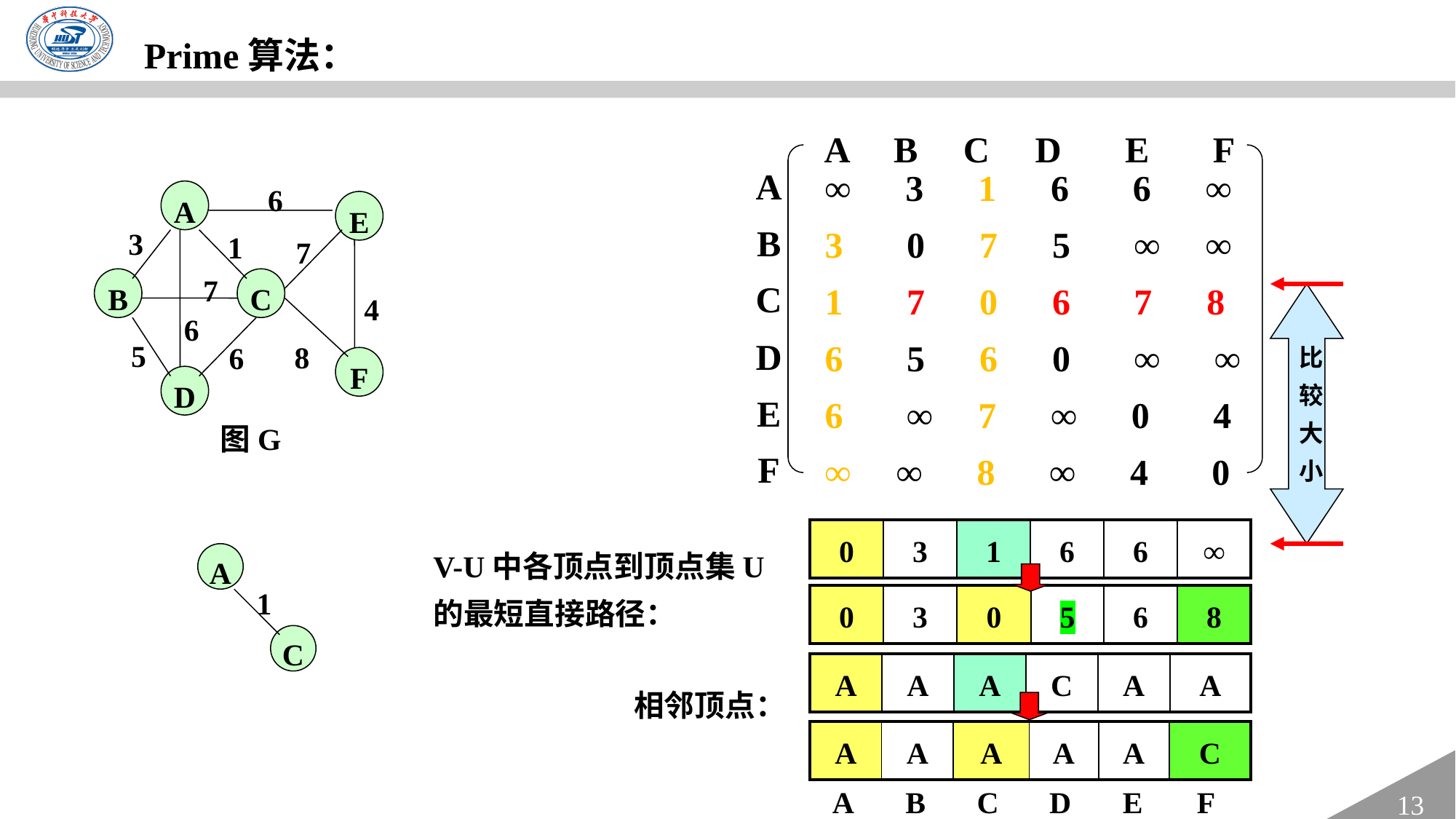

Prime算法：
 A     B     C     D       E       F
A
B
C
D
E
F

∞      3      1      6       6      ∞
3       0      7      5       ∞     ∞
1       7      0      6       7      8
6       5      6      0       ∞      ∞
6       ∞     7      ∞      0       4
∞     ∞      8      ∞      4       0
6
A

3
1
7

7
B
C

6

5
8
6
D
E

4
F
图G

比
较
大
小

| 0 | 3 | 1 | 6 | 6 | ∞ |
| --- | --- | --- | --- | --- | --- |
V-U中各顶点到顶点集U的最短直接路径：
A

1
| 0 | 3 | 0 | 5 | 6 | 8 |
| --- | --- | --- | --- | --- | --- |

C
| A | A | A | C | A | A |
| --- | --- | --- | --- | --- | --- |
相邻顶点：

| A | A | A | A | A | C |
| --- | --- | --- | --- | --- | --- |
| A | B | C | D | E | F |
| --- | --- | --- | --- | --- | --- |